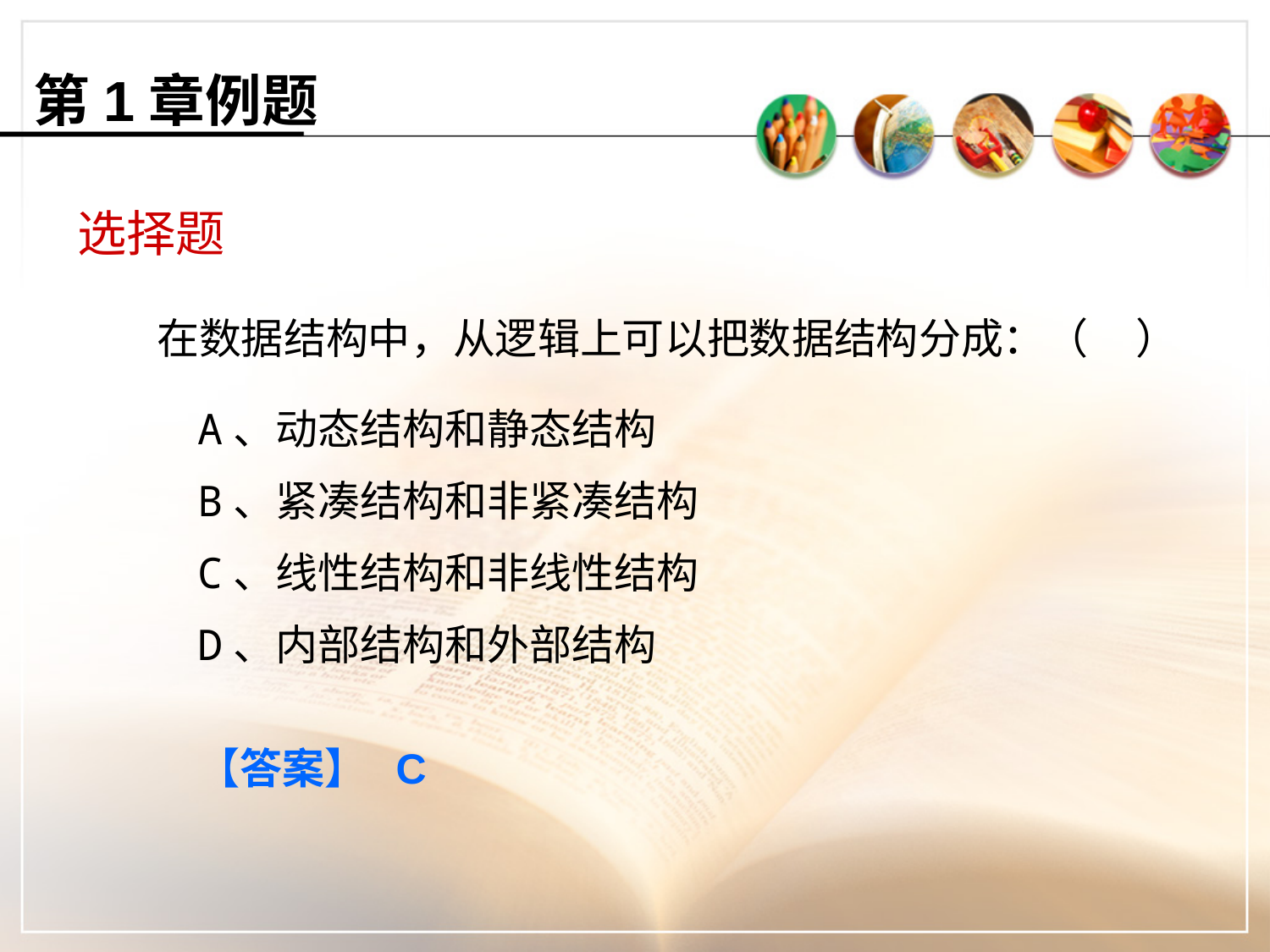

# 第1章例题
选择题
在数据结构中，从逻辑上可以把数据结构分成：（     ）
A、动态结构和静态结构
B、紧凑结构和非紧凑结构
C、线性结构和非线性结构
D、内部结构和外部结构
【答案】  C